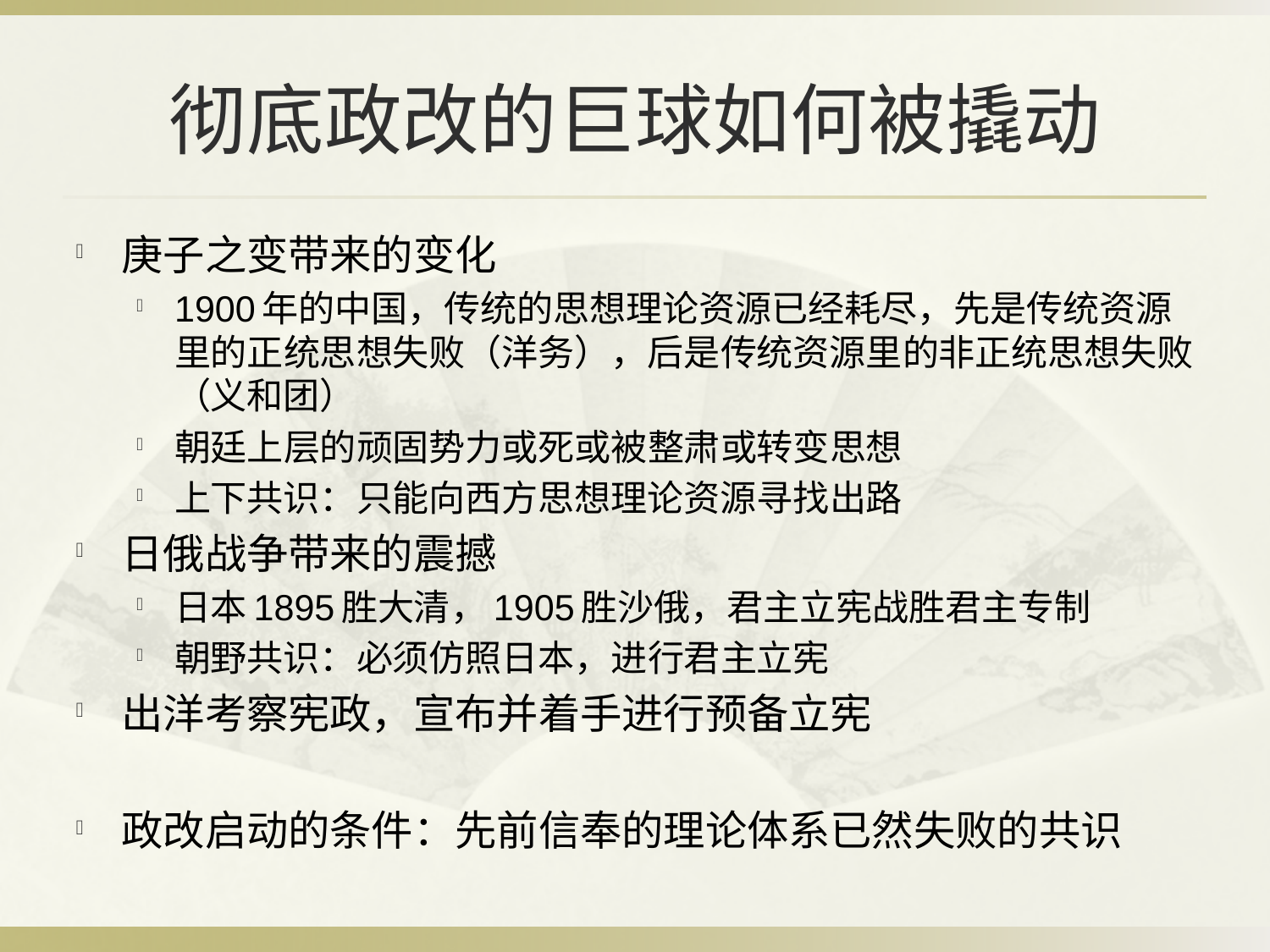

# 彻底政改的巨球如何被撬动
庚子之变带来的变化
1900年的中国，传统的思想理论资源已经耗尽，先是传统资源里的正统思想失败（洋务），后是传统资源里的非正统思想失败（义和团）
朝廷上层的顽固势力或死或被整肃或转变思想
上下共识：只能向西方思想理论资源寻找出路
日俄战争带来的震撼
日本1895胜大清，1905胜沙俄，君主立宪战胜君主专制
朝野共识：必须仿照日本，进行君主立宪
出洋考察宪政，宣布并着手进行预备立宪

政改启动的条件：先前信奉的理论体系已然失败的共识